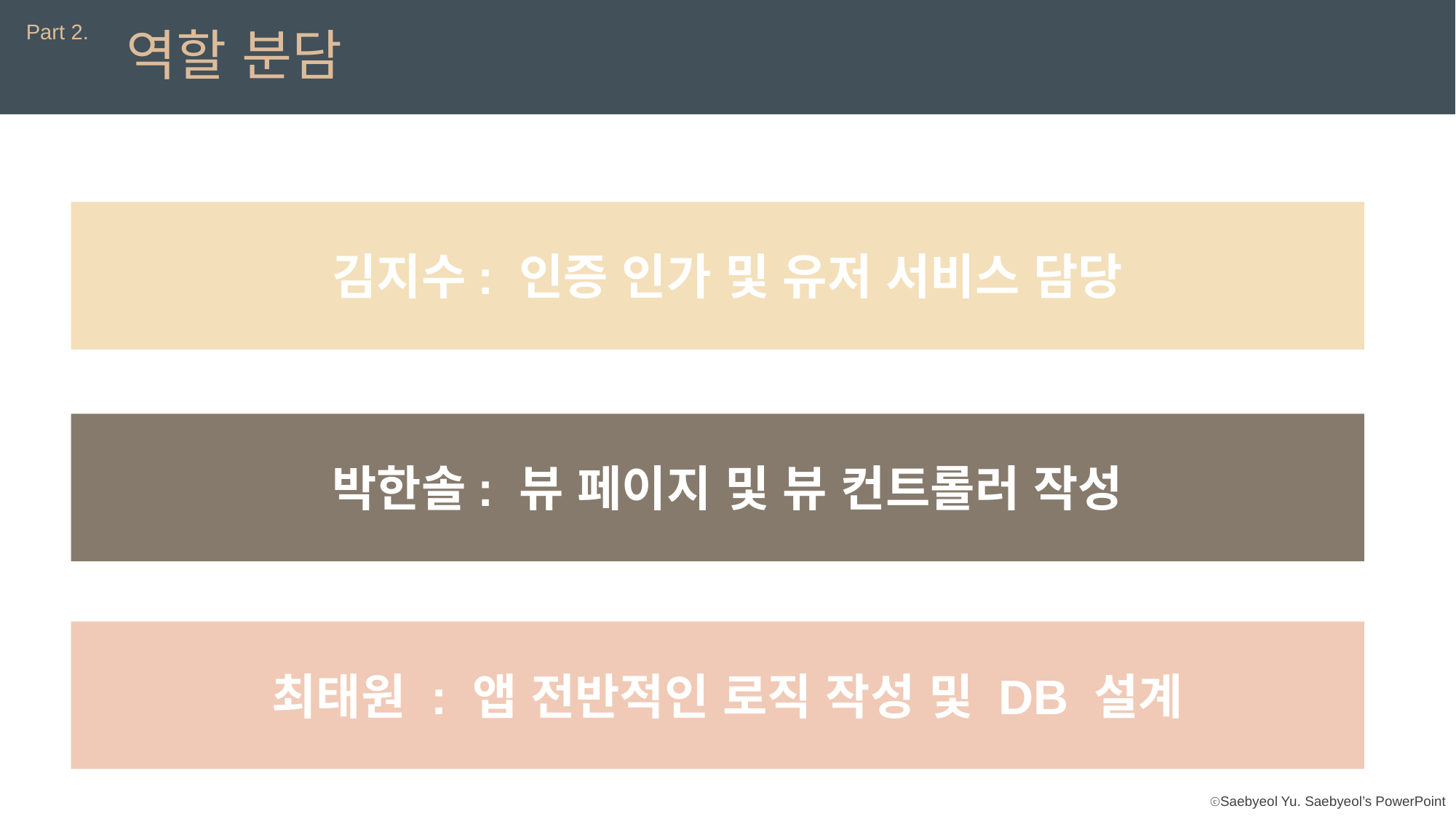

Part 2.
역할 분담

김지수: 인증 인가 및 유저 서비스 담당

박한솔: 뷰 페이지 및 뷰 컨트롤러 작성

최태원 : 앱 전반적인 로직 작성 및 DB 설계